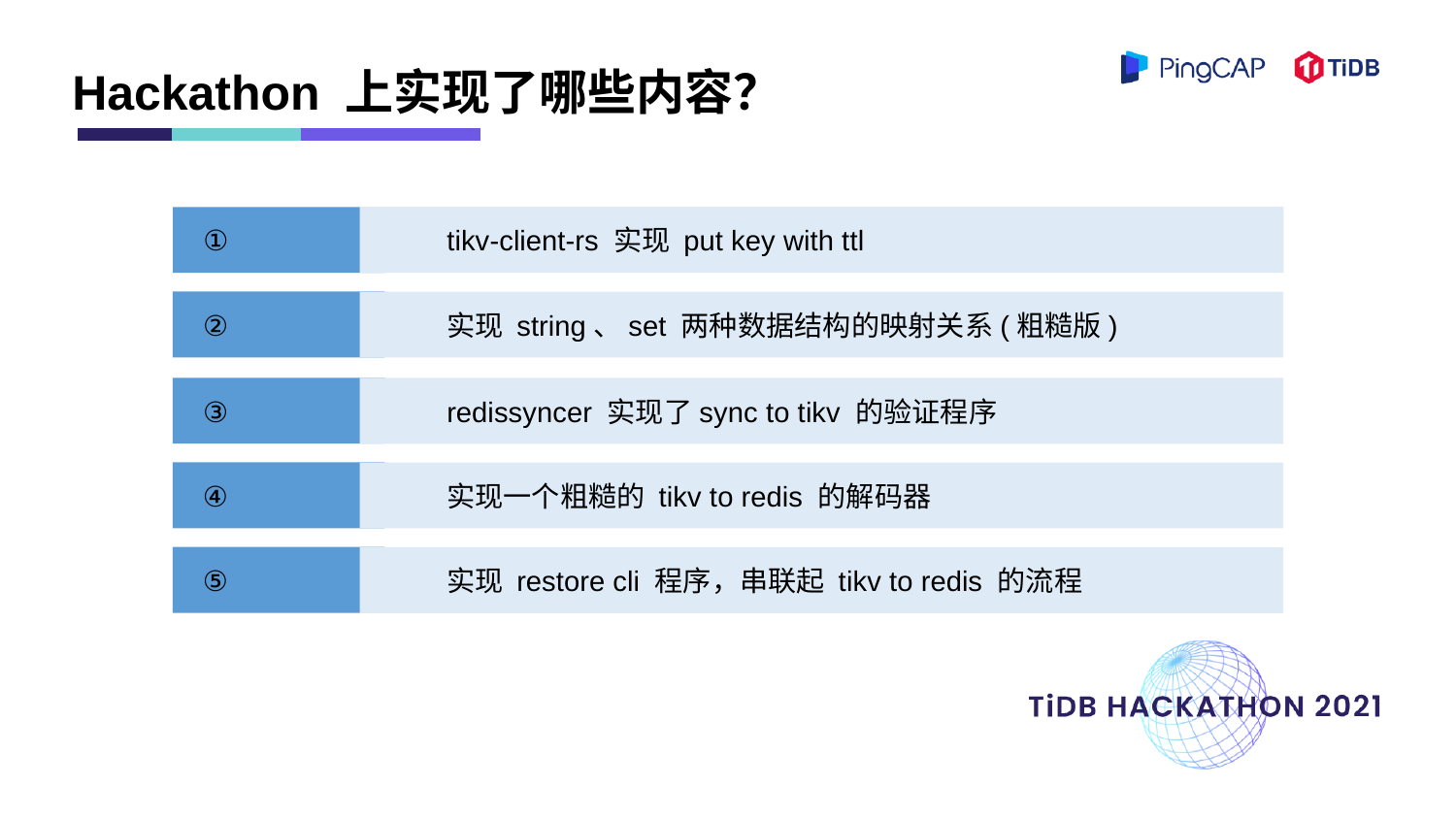

Hackathon 上实现了哪些内容？
tikv-client-rs 实现 put key with ttl
  ①
  ②
实现 string、set 两种数据结构的映射关系(粗糙版)
  ③
redissyncer 实现了sync to tikv 的验证程序
  ④
实现一个粗糙的 tikv to redis 的解码器
  ⑤
实现 restore cli 程序，串联起 tikv to redis 的流程